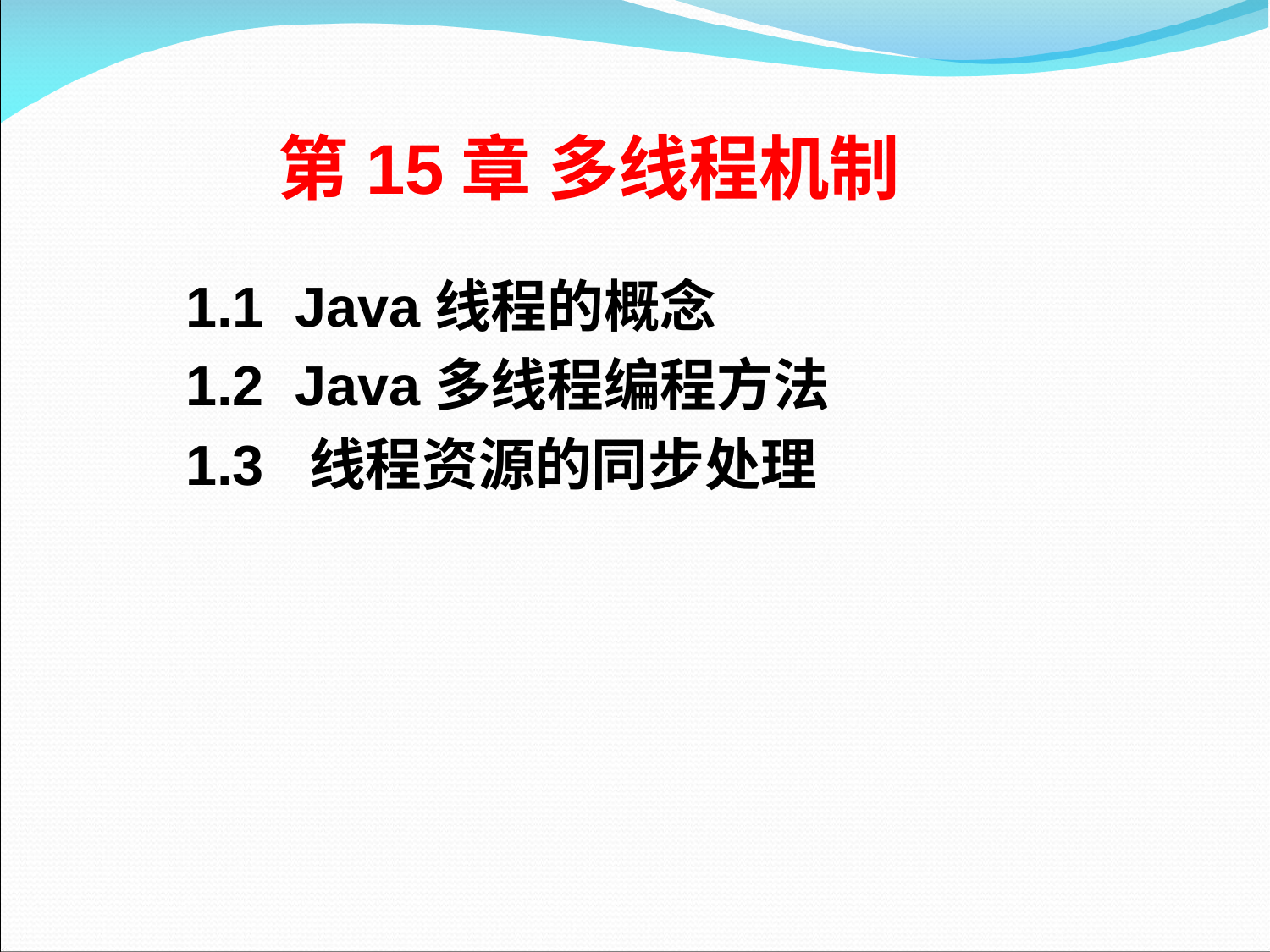

第15章 多线程机制
1.1  Java线程的概念
1.2  Java多线程编程方法
1.3  线程资源的同步处理